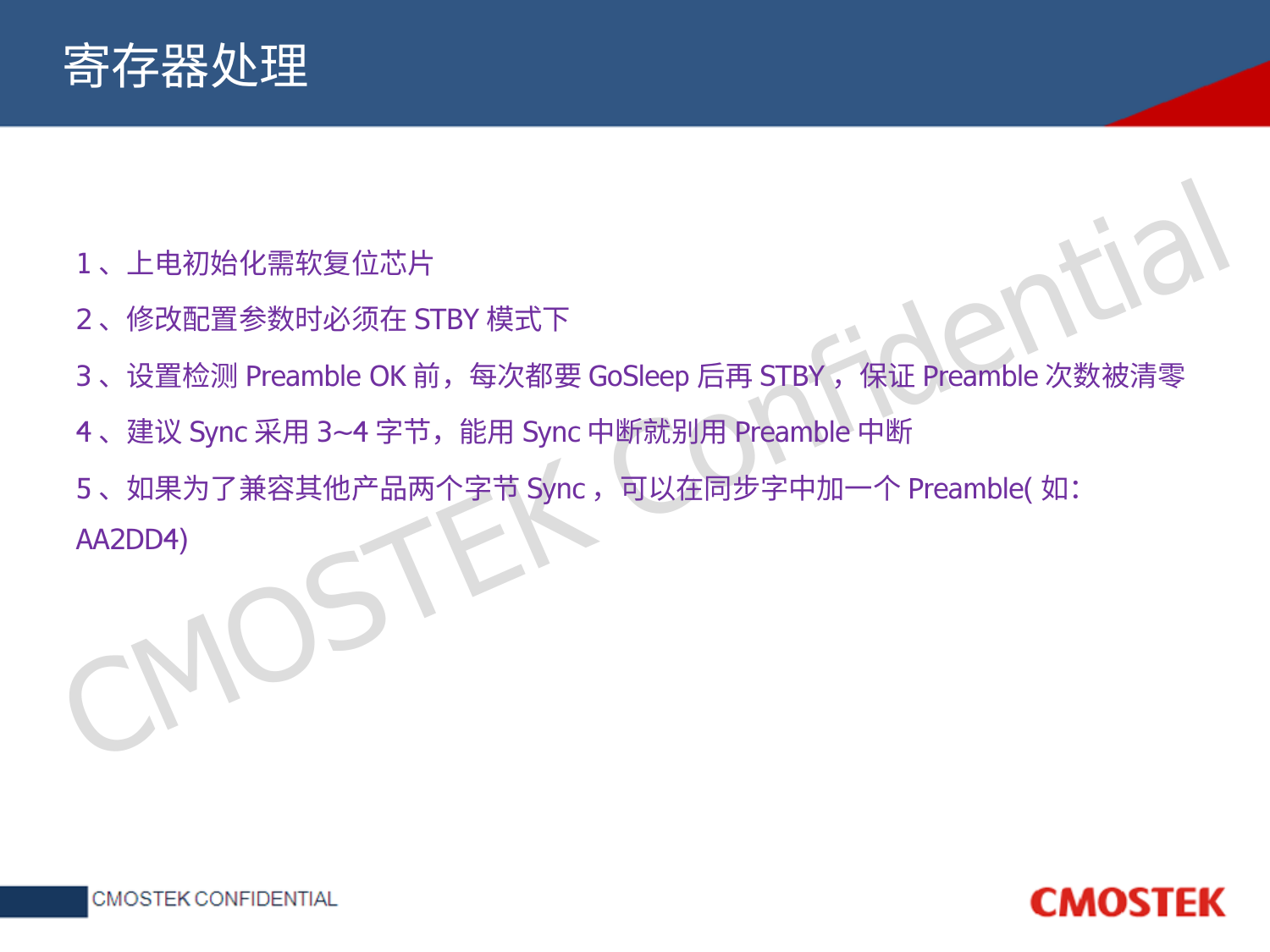

# 寄存器处理
1、上电初始化需软复位芯片
2、修改配置参数时必须在STBY模式下
3、设置检测Preamble OK前，每次都要GoSleep后再STBY，保证Preamble次数被清零
4、建议Sync采用3~4字节，能用Sync中断就别用Preamble中断
5、如果为了兼容其他产品两个字节Sync，可以在同步字中加一个Preamble(如：AA2DD4)

11